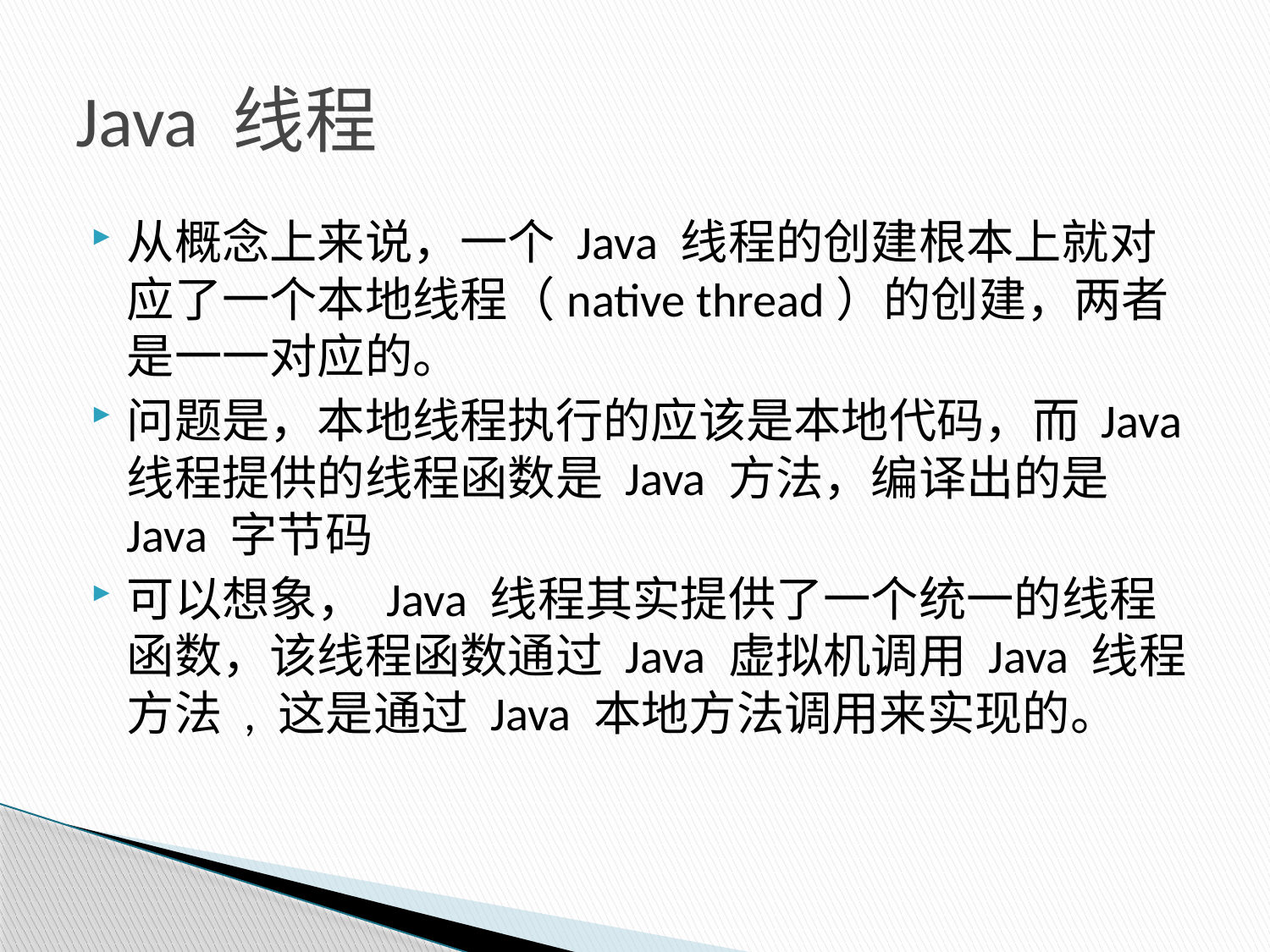

# Java 线程
从概念上来说，一个 Java 线程的创建根本上就对应了一个本地线程（native thread）的创建，两者是一一对应的。
问题是，本地线程执行的应该是本地代码，而 Java 线程提供的线程函数是 Java 方法，编译出的是 Java 字节码
可以想象， Java 线程其实提供了一个统一的线程函数，该线程函数通过 Java 虚拟机调用 Java 线程方法 , 这是通过 Java 本地方法调用来实现的。